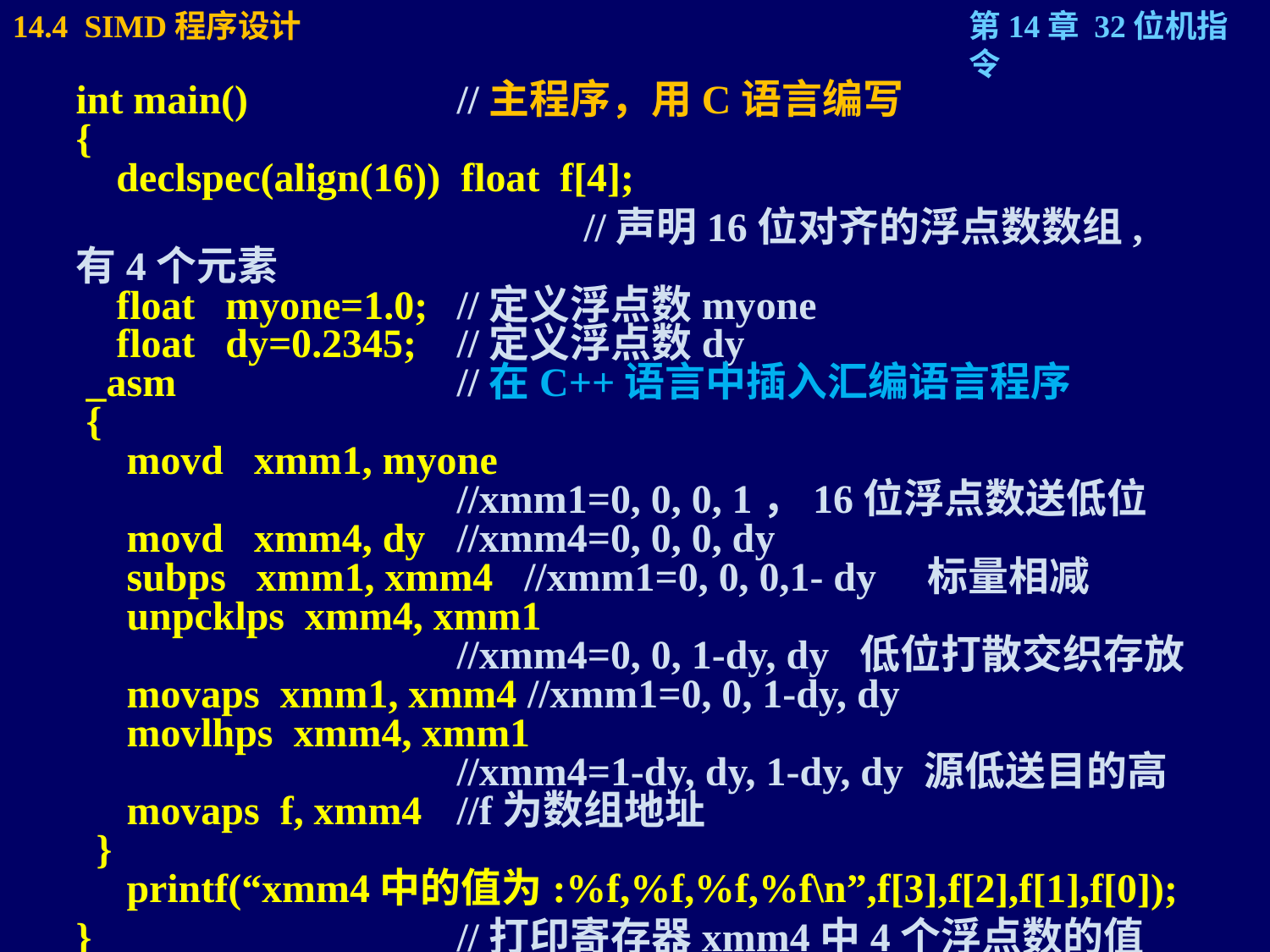

#
int main()		//主程序，用C语言编写
{
    declspec(align(16))  float  f[4];
                         		//声明16位对齐的浮点数数组, 有4个元素
    float   myone=1.0;	//定义浮点数myone
    float   dy=0.2345;	//定义浮点数dy
 _asm		          	//在C++语言中插入汇编语言程序
 {
     movd   xmm1, myone
			//xmm1=0, 0, 0, 1，16位浮点数送低位
     movd   xmm4, dy	//xmm4=0, 0, 0, dy
     subps   xmm1, xmm4   //xmm1=0, 0, 0,1- dy    标量相减
     unpcklps  xmm4, xmm1
			//xmm4=0, 0, 1-dy, dy  低位打散交织存放
     movaps  xmm1, xmm4 //xmm1=0, 0, 1-dy, dy
     movlhps  xmm4, xmm1
			//xmm4=1-dy, dy, 1-dy, dy 源低送目的高
     movaps  f, xmm4	//f为数组地址
  }
     printf(“xmm4中的值为:%f,%f,%f,%f\n”,f[3],f[2],f[1],f[0]);
}			//打印寄存器xmm4中4个浮点数的值